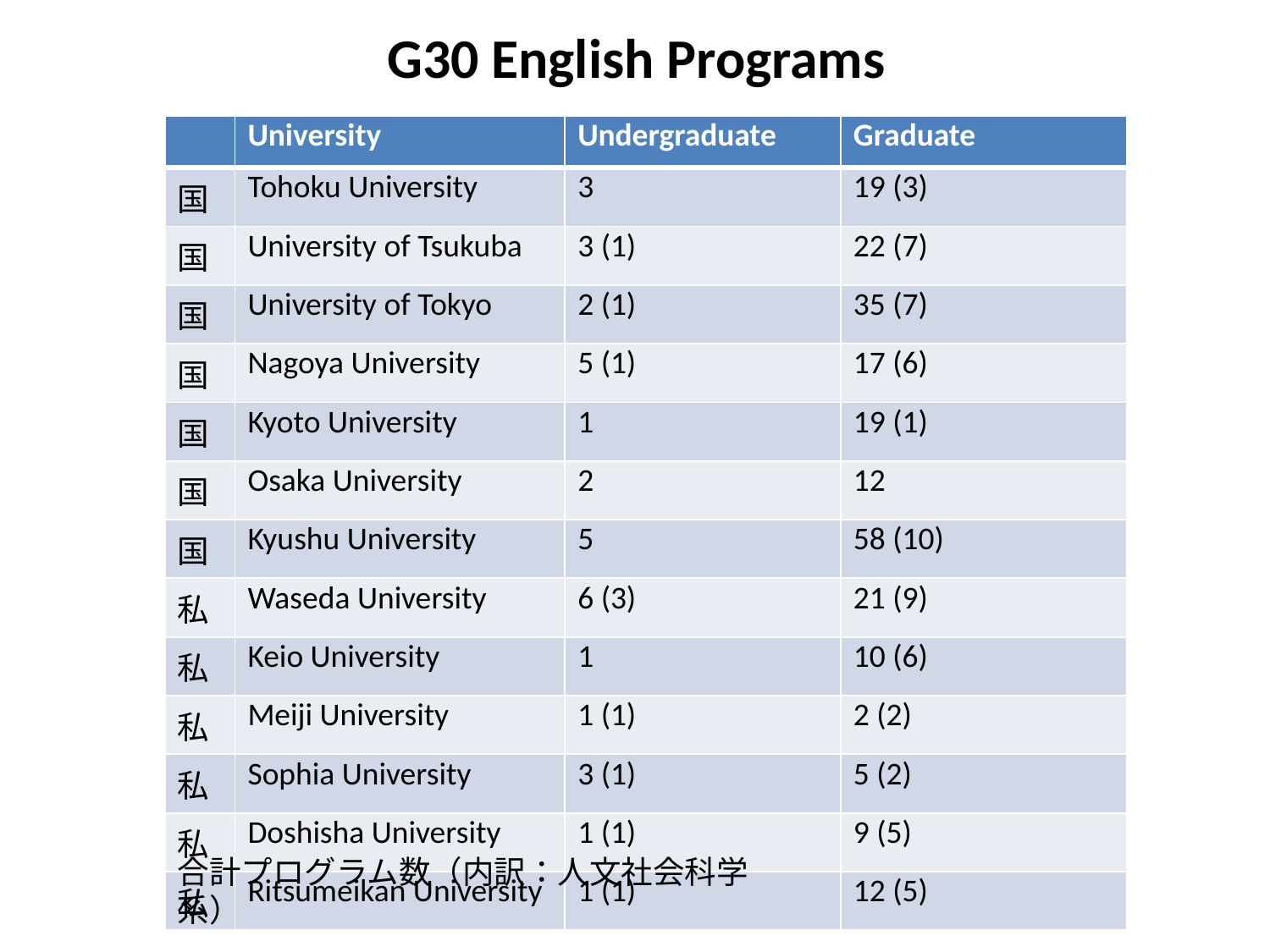

# G30 English Programs
|  | University | Undergraduate | Graduate |
| --- | --- | --- | --- |
| 国 | Tohoku University | 3 | 19 (3) |
| 国 | University of Tsukuba | 3 (1) | 22 (7) |
| 国 | University of Tokyo | 2 (1) | 35 (7) |
| 国 | Nagoya University | 5 (1) | 17 (6) |
| 国 | Kyoto University | 1 | 19 (1) |
| 国 | Osaka University | 2 | 12 |
| 国 | Kyushu University | 5 | 58 (10) |
| 私 | Waseda University | 6 (3) | 21 (9) |
| 私 | Keio University | 1 | 10 (6) |
| 私 | Meiji University | 1 (1) | 2 (2) |
| 私 | Sophia University | 3 (1) | 5 (2) |
| 私 | Doshisha University | 1 (1) | 9 (5) |
| 私 | Ritsumeikan University | 1 (1) | 12 (5) |
合計プログラム数（内訳：人文社会科学系）